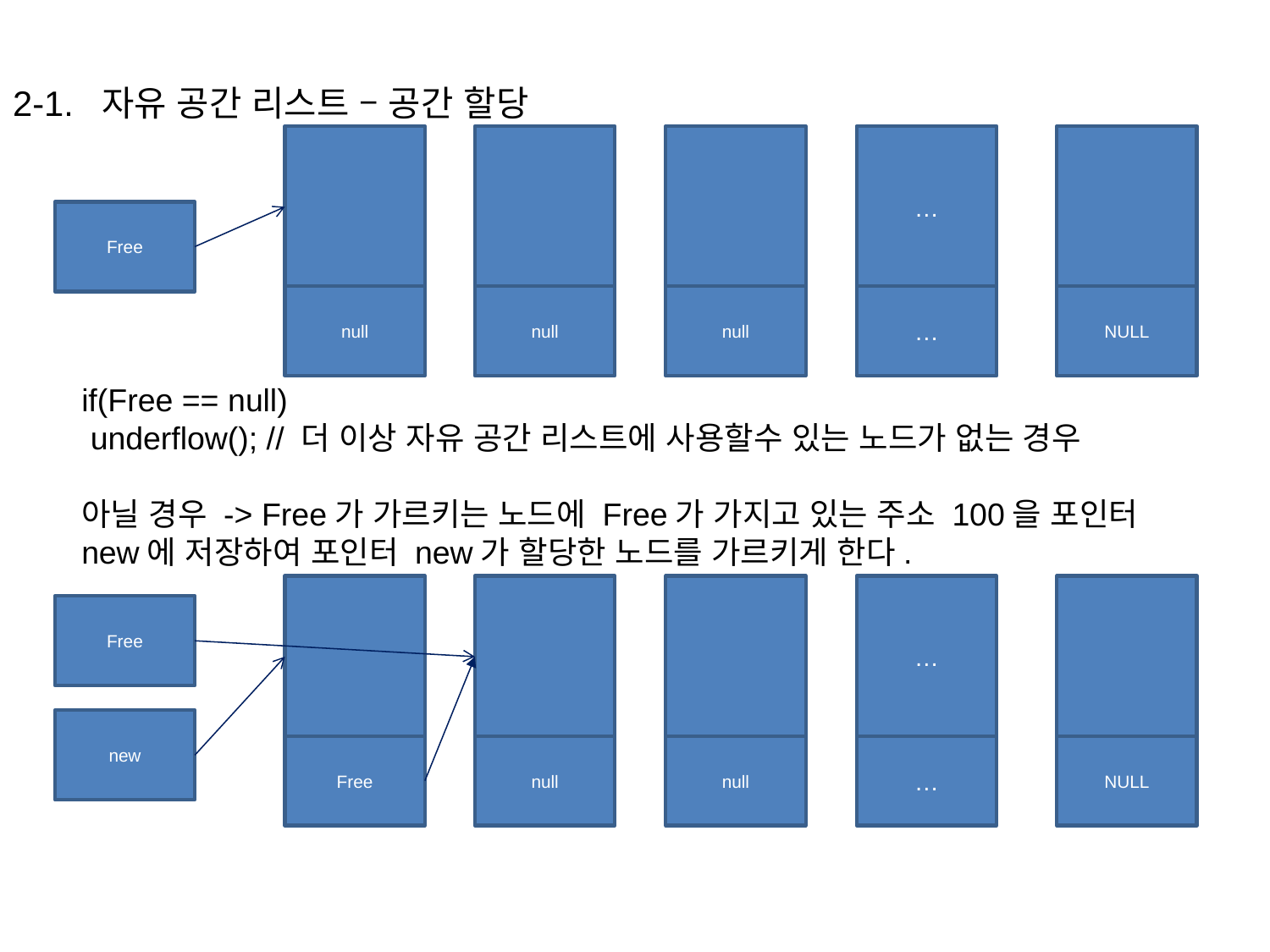

2-1.  자유 공간 리스트 – 공간 할당

…

Free
null
null
null
…
NULL
if(Free == null)
 underflow(); // 더 이상 자유 공간 리스트에 사용할수 있는 노드가 없는 경우

아닐 경우 -> Free가 가르키는 노드에 Free가 가지고 있는 주소 100을 포인터 new에 저장하여 포인터 new가 할당한 노드를 가르키게 한다.

…

Free
new
Free
null
null
…
NULL